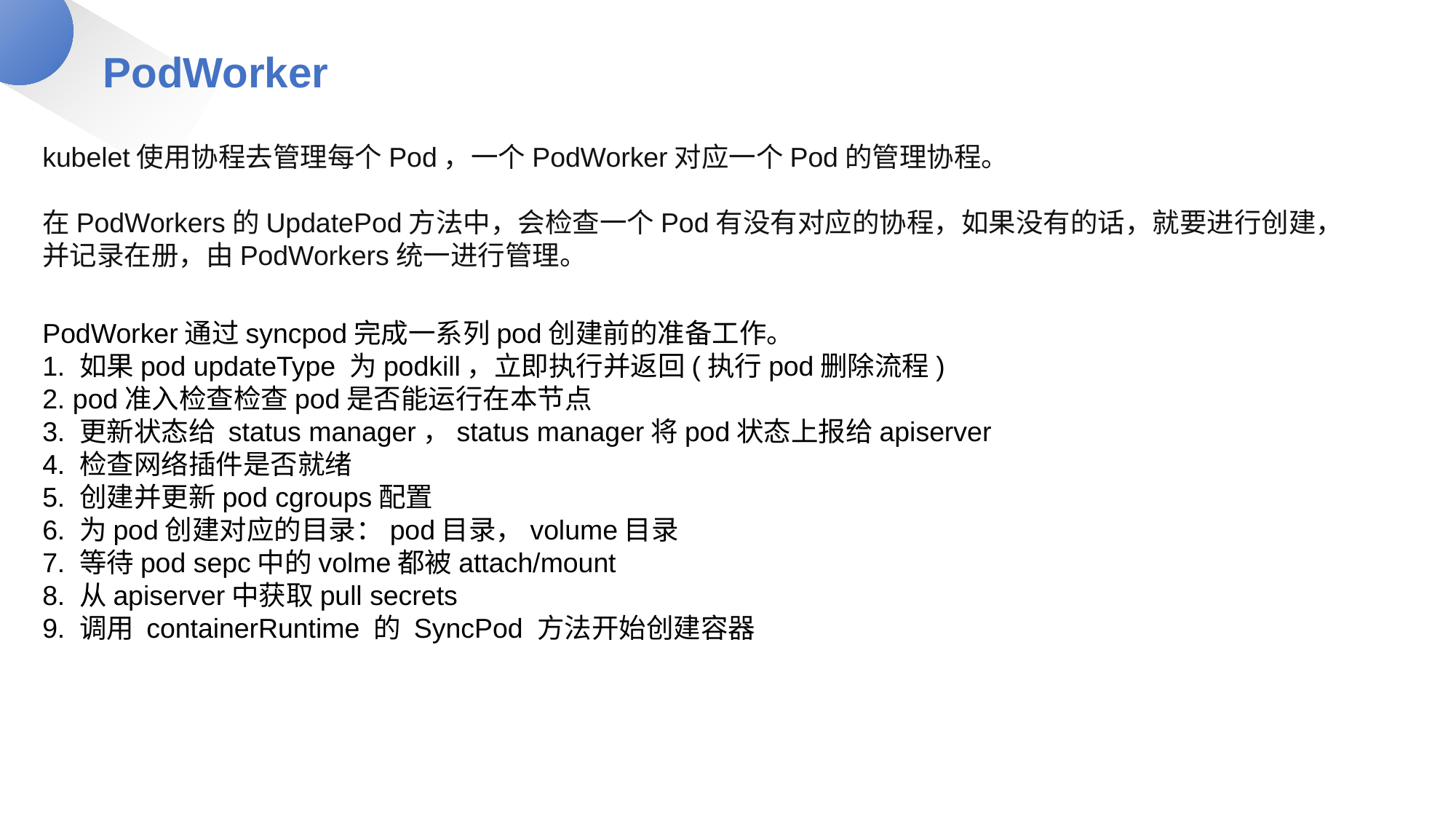

PodWorker
kubelet使用协程去管理每个Pod，一个PodWorker对应一个Pod的管理协程。

在PodWorkers的UpdatePod方法中，会检查一个Pod有没有对应的协程，如果没有的话，就要进行创建，并记录在册，由PodWorkers统一进行管理。
PodWorker通过syncpod完成一系列pod创建前的准备工作。
1. 如果pod updateType 为podkill，立即执行并返回(执行pod删除流程)
2. pod准入检查检查pod是否能运行在本节点
3. 更新状态给 status manager，status manager将pod状态上报给apiserver
4. 检查网络插件是否就绪
5. 创建并更新pod cgroups配置
6. 为pod创建对应的目录：pod目录，volume目录
7. 等待pod sepc中的volme都被attach/mount
8. 从apiserver中获取pull secrets
9. 调用 containerRuntime 的 SyncPod 方法开始创建容器